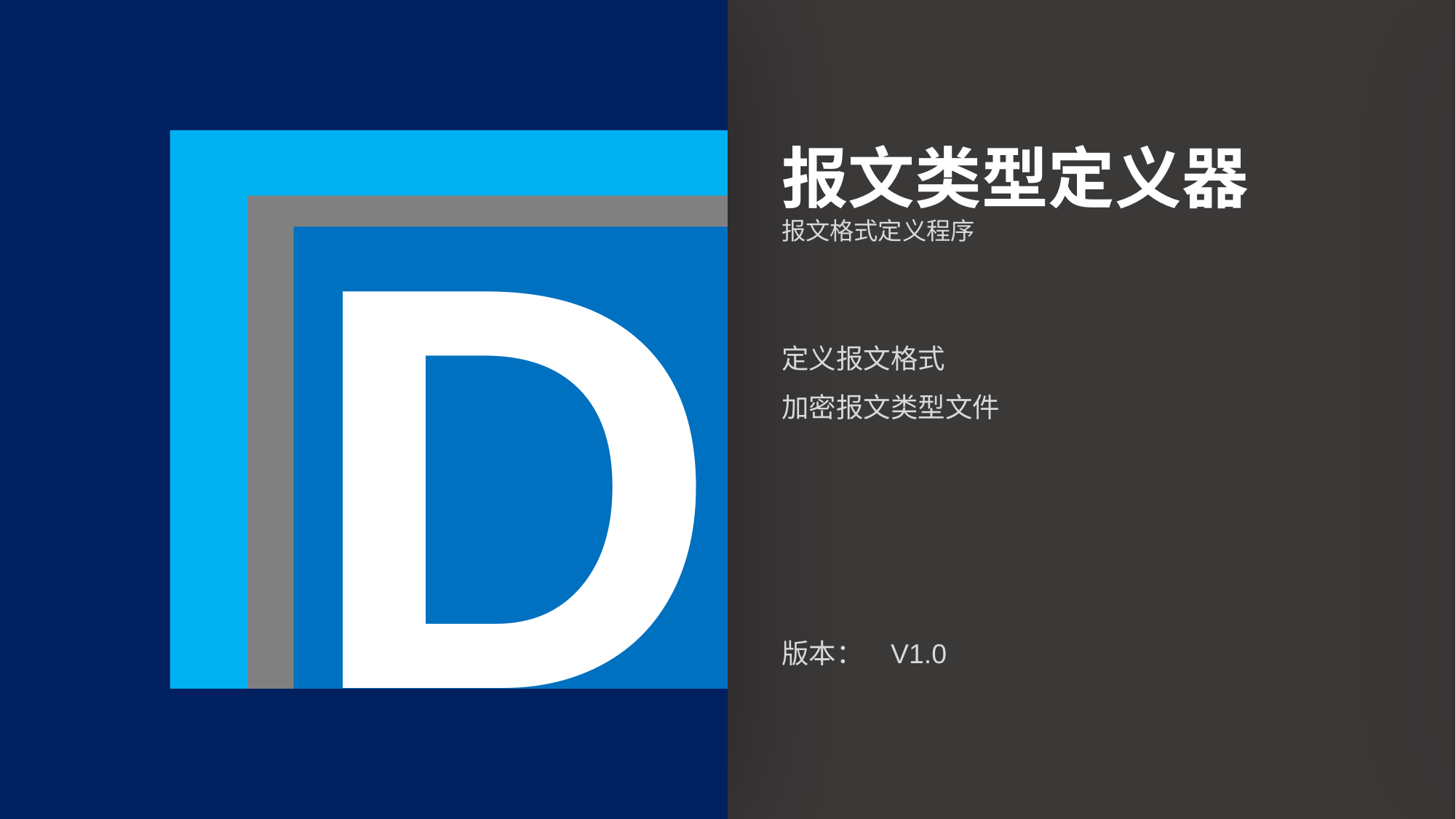

报文类型定义器
报文格式定义程序

定义报文格式
加密报文类型文件

版本：	V1.0

D